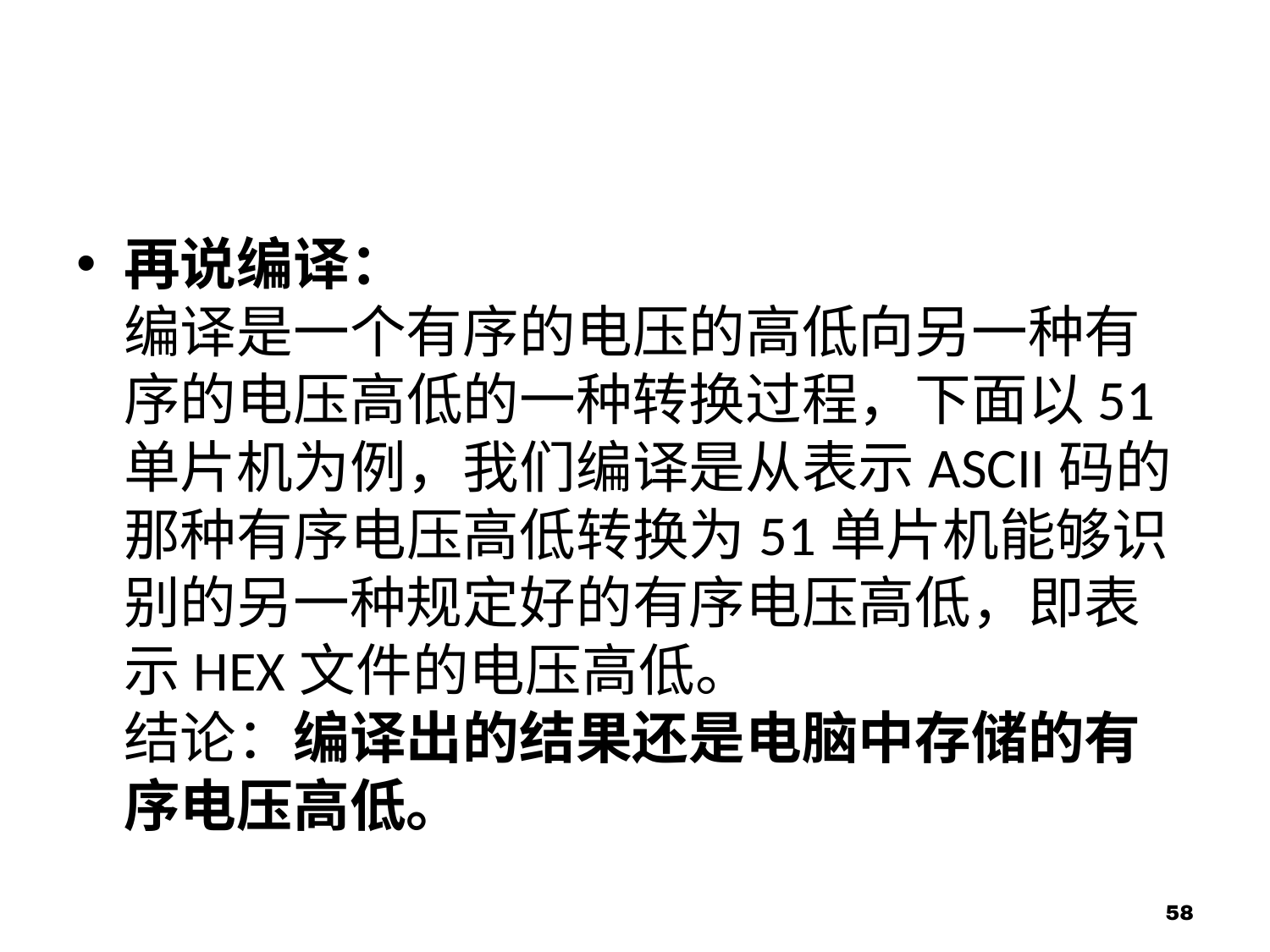

#
再说编译：
编译是一个有序的电压的高低向另一种有序的电压高低的一种转换过程，下面以51单片机为例，我们编译是从表示ASCII码的那种有序电压高低转换为51单片机能够识别的另一种规定好的有序电压高低，即表示HEX文件的电压高低。
结论：编译出的结果还是电脑中存储的有序电压高低。

58